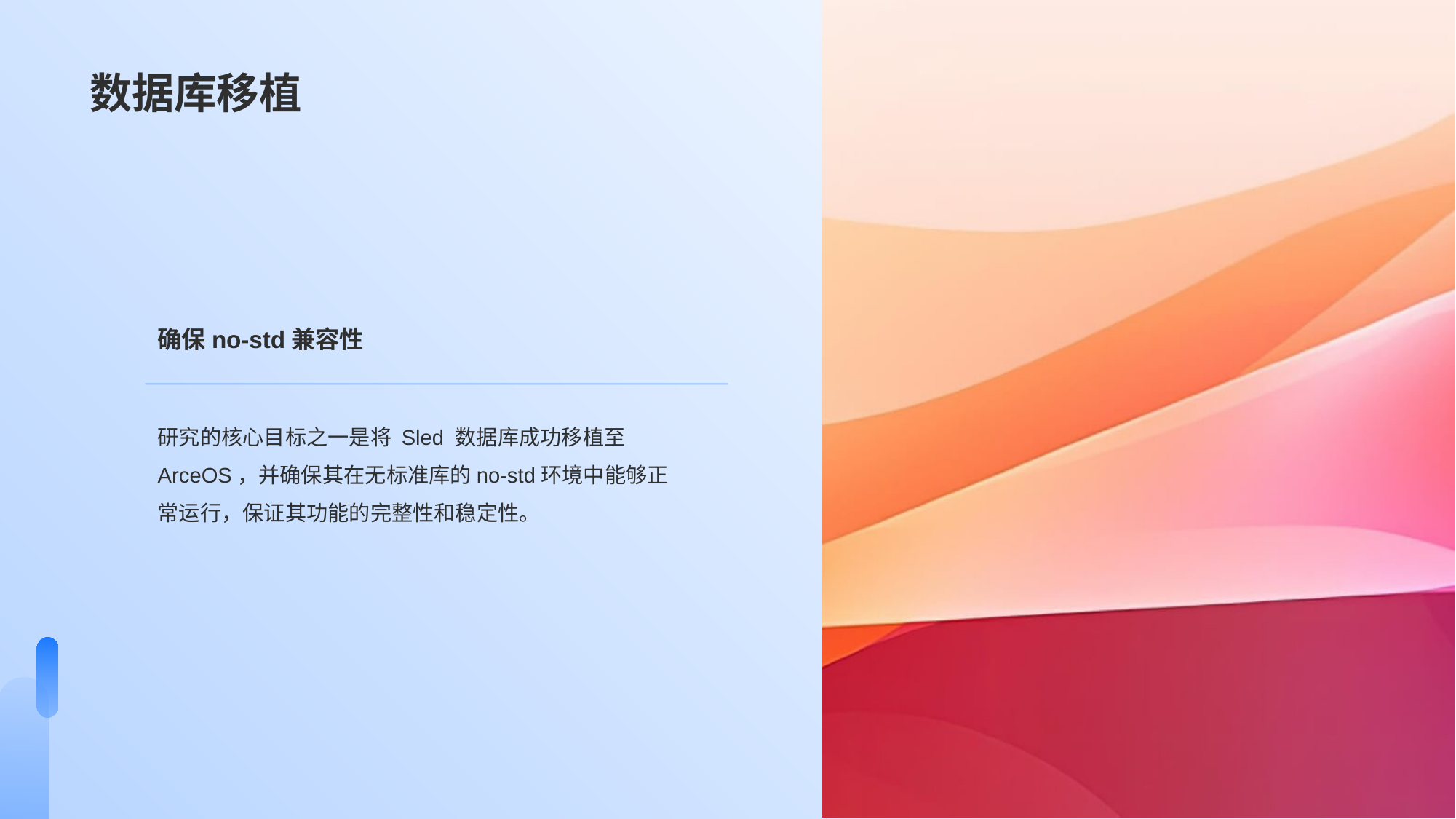

# 数据库移植
确保no-std兼容性
研究的核心目标之一是将 Sled 数据库成功移植至 ArceOS，并确保其在无标准库的no-std环境中能够正常运行，保证其功能的完整性和稳定性。